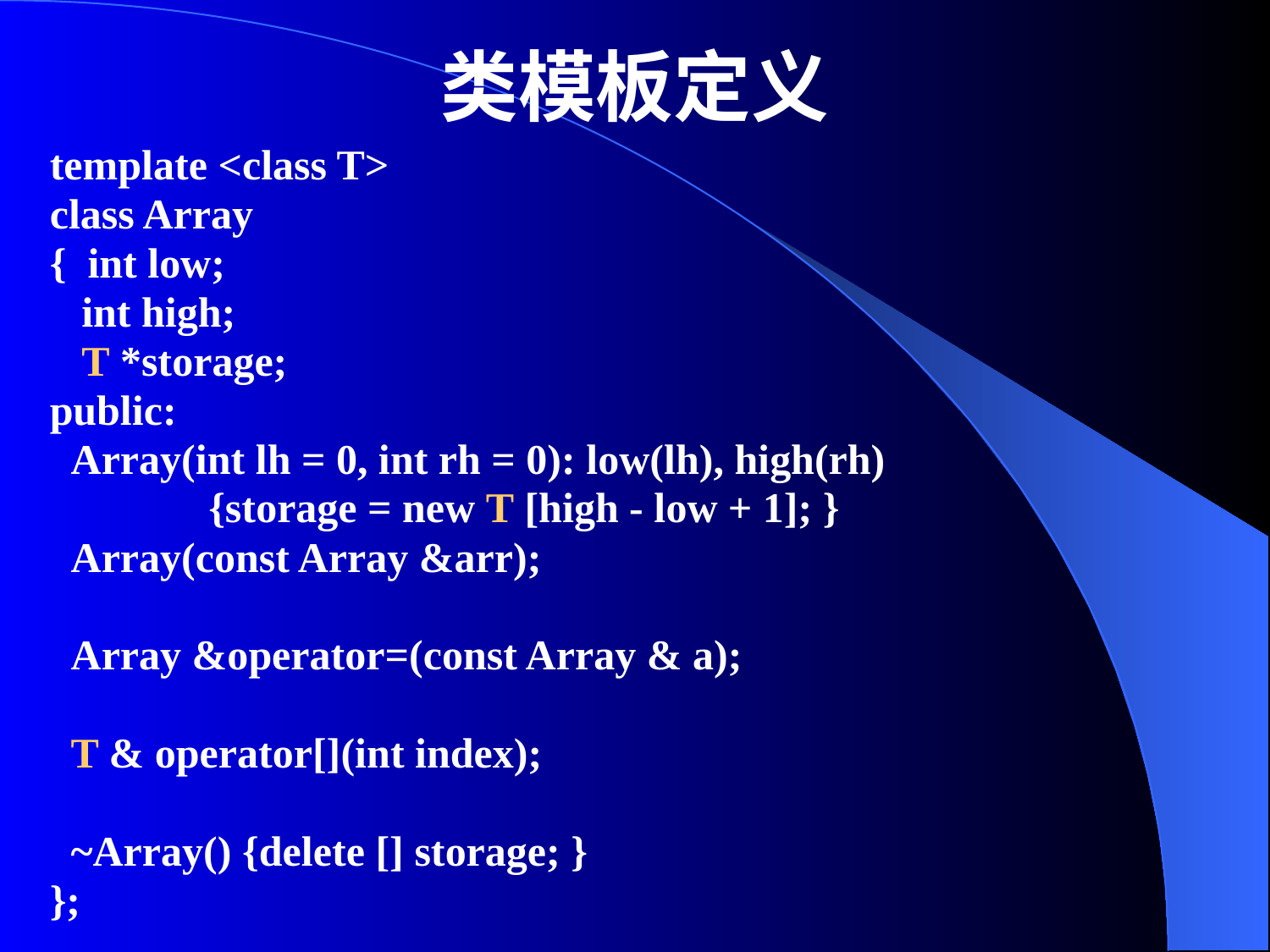

# 类模板定义
template <class T>
class Array
{  int low;
   int high;
   T *storage;
public:
  Array(int lh = 0, int rh = 0): low(lh), high(rh)
               {storage = new T [high - low + 1]; }
  Array(const Array &arr);

  Array &operator=(const Array & a);

  T & operator[](int index);

  ~Array() {delete [] storage; }
};